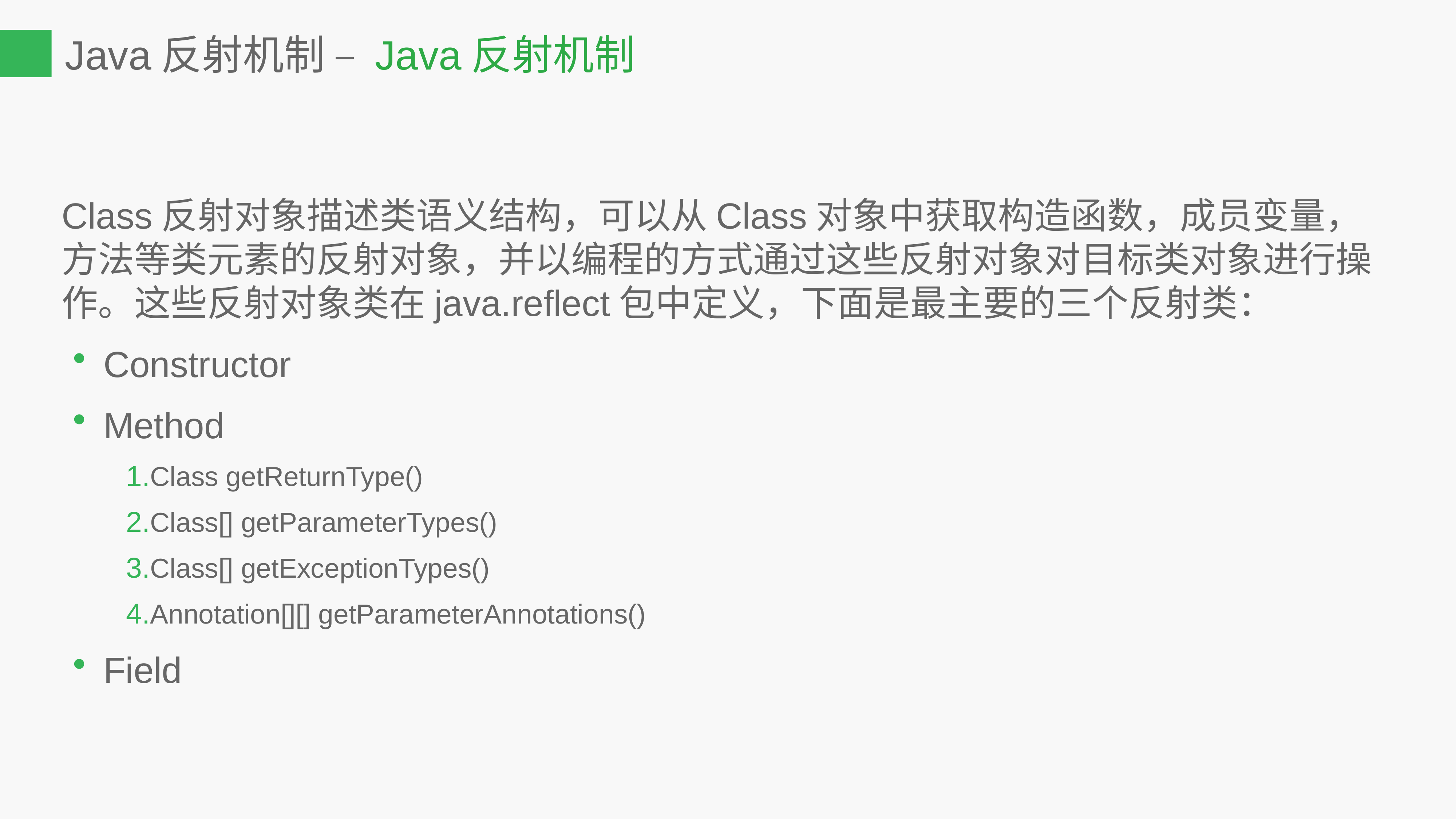

Java反射机制 – Java反射机制

Class反射对象描述类语义结构，可以从Class对象中获取构造函数，成员变量，方法等类元素的反射对象，并以编程的方式通过这些反射对象对目标类对象进行操作。这些反射对象类在java.reflect包中定义，下面是最主要的三个反射类：
Constructor
Method
Class getReturnType()
Class[] getParameterTypes()
Class[] getExceptionTypes()
Annotation[][] getParameterAnnotations()
Field